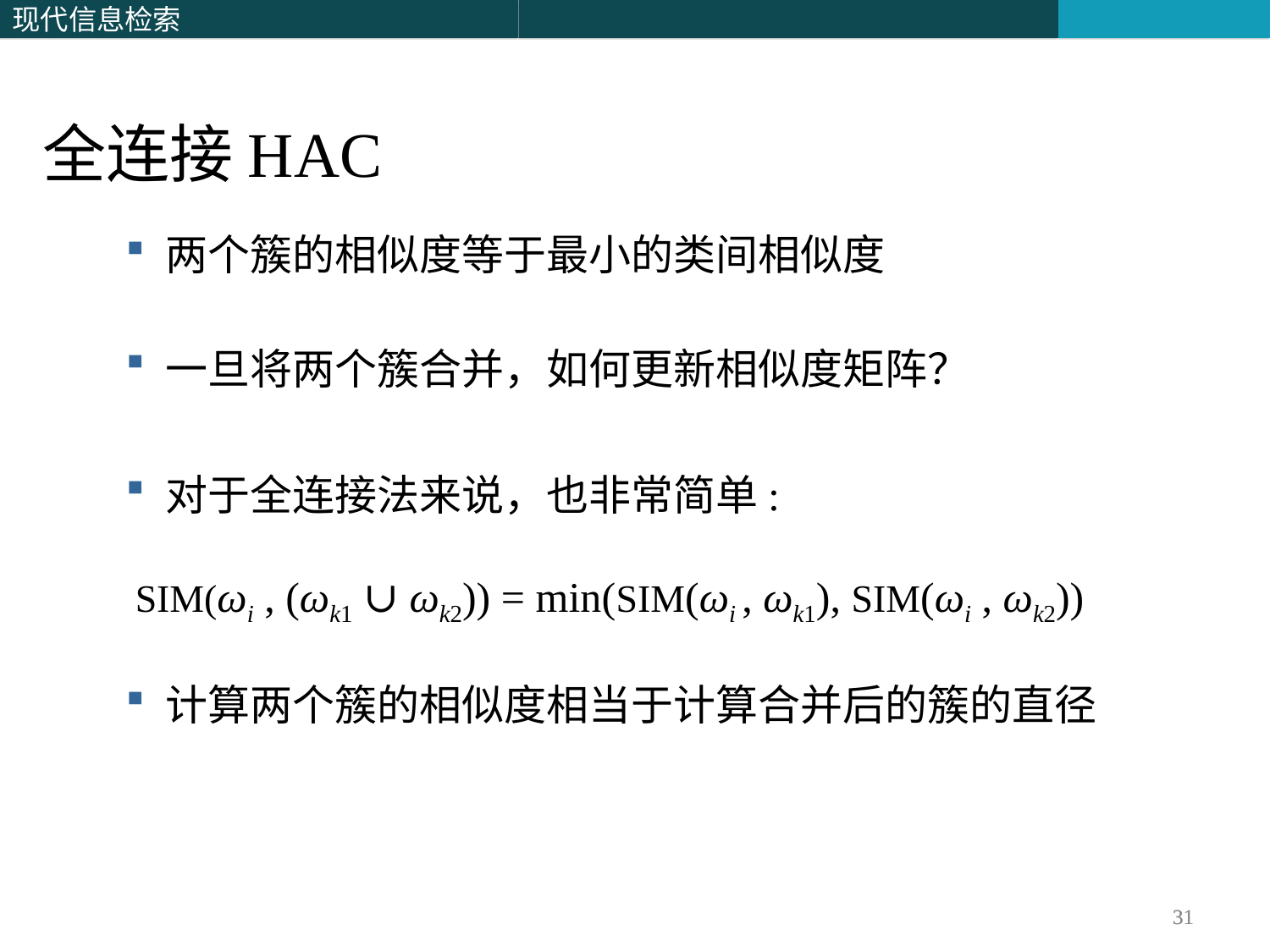

全连接HAC

两个簇的相似度等于最小的类间相似度

一旦将两个簇合并，如何更新相似度矩阵？

对于全连接法来说，也非常简单:

 SIM(ωi , (ωk1 ∪ ωk2)) = min(SIM(ωi , ωk1), SIM(ωi , ωk2))

计算两个簇的相似度相当于计算合并后的簇的直径

31
31